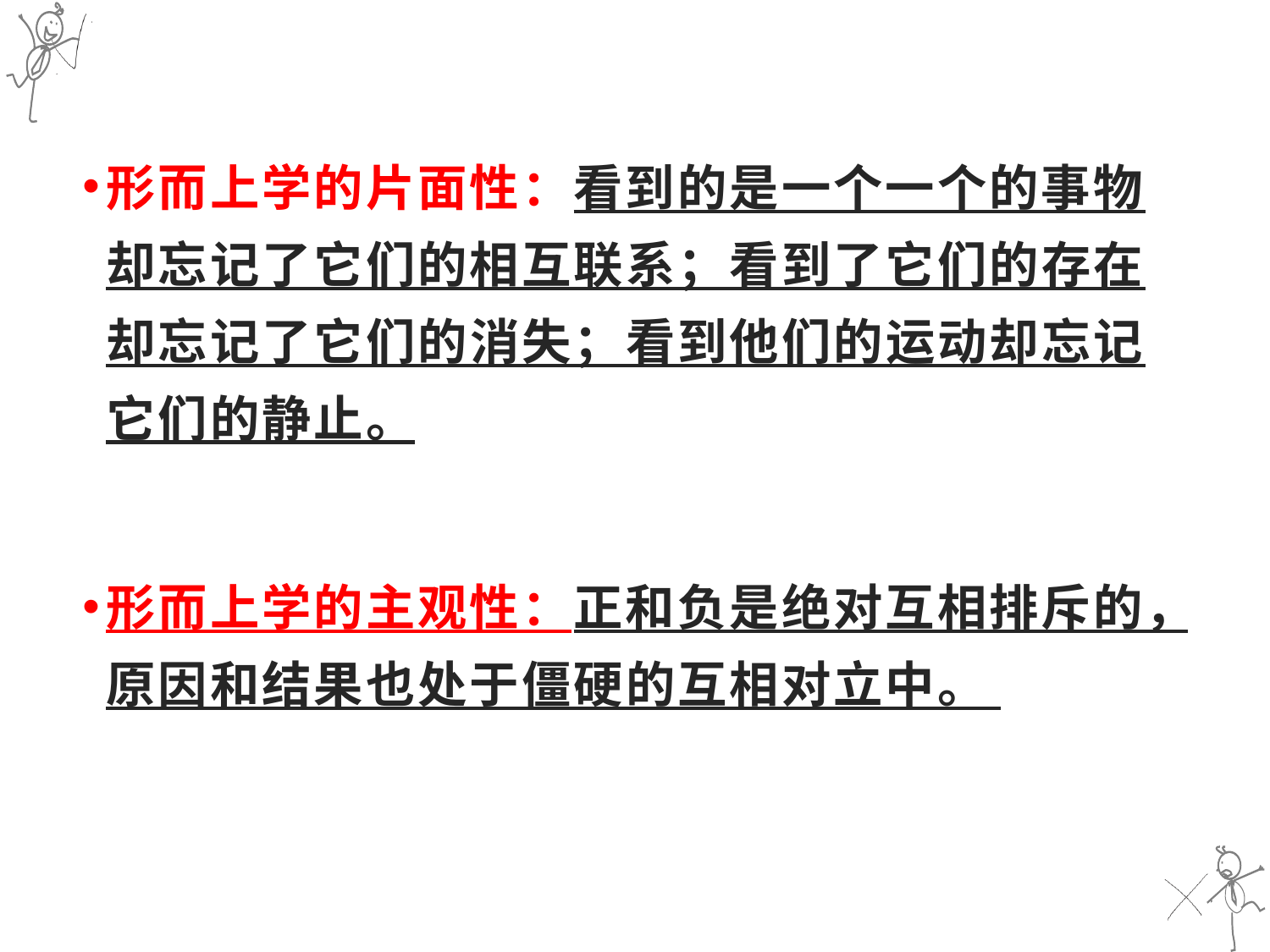

形而上学的片面性：看到的是一个一个的事物却忘记了它们的相互联系；看到了它们的存在却忘记了它们的消失；看到他们的运动却忘记它们的静止。

形而上学的主观性：正和负是绝对互相排斥的，原因和结果也处于僵硬的互相对立中。